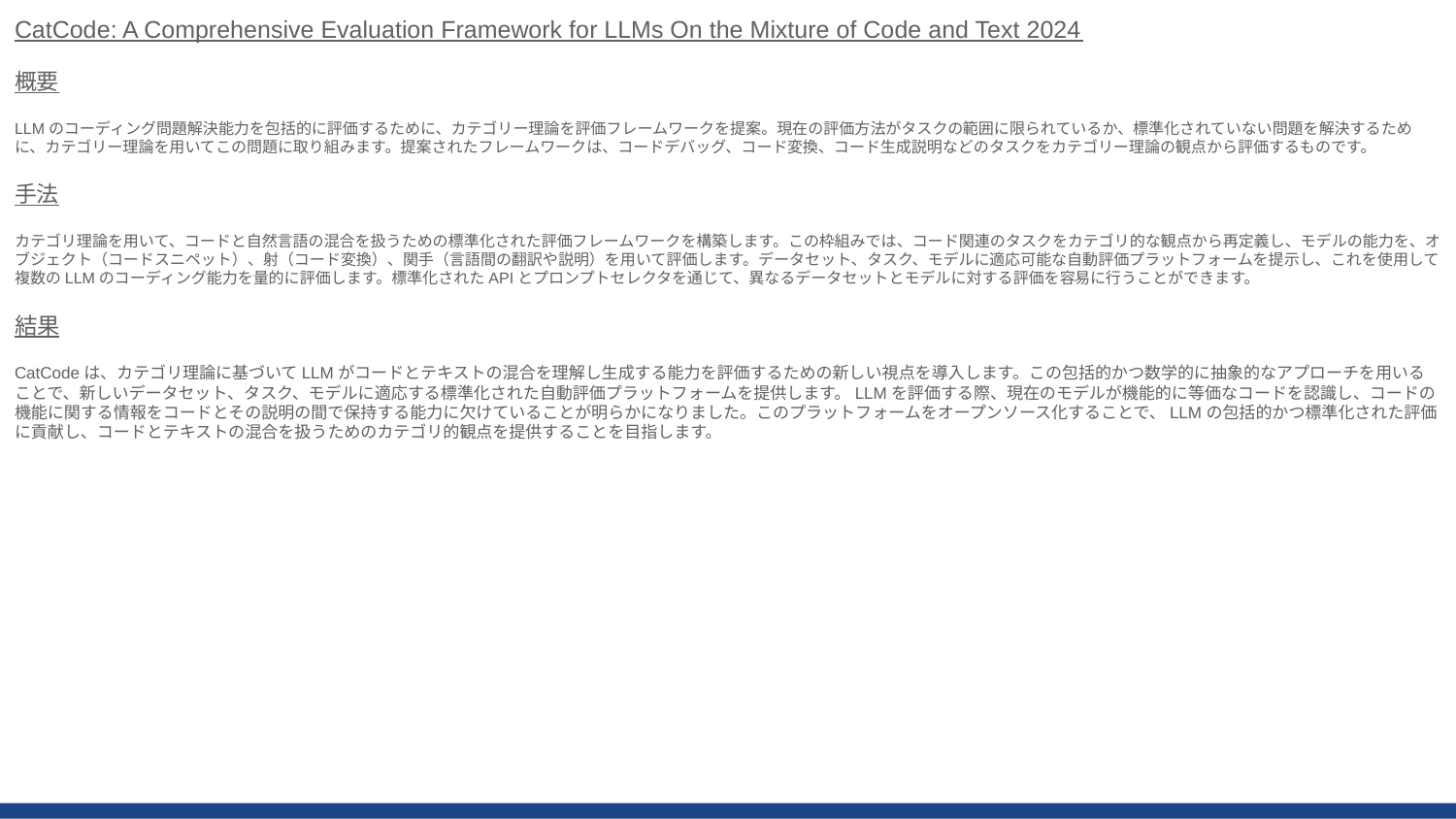

CatCode: A Comprehensive Evaluation Framework for LLMs On the Mixture of Code and Text 2024
概要
LLMのコーディング問題解決能力を包括的に評価するために、カテゴリー理論を評価フレームワークを提案。現在の評価方法がタスクの範囲に限られているか、標準化されていない問題を解決するために、カテゴリー理論を用いてこの問題に取り組みます。提案されたフレームワークは、コードデバッグ、コード変換、コード生成説明などのタスクをカテゴリー理論の観点から評価するものです。
手法
カテゴリ理論を用いて、コードと自然言語の混合を扱うための標準化された評価フレームワークを構築します。この枠組みでは、コード関連のタスクをカテゴリ的な観点から再定義し、モデルの能力を、オブジェクト（コードスニペット）、射（コード変換）、関手（言語間の翻訳や説明）を用いて評価します。データセット、タスク、モデルに適応可能な自動評価プラットフォームを提示し、これを使用して複数のLLMのコーディング能力を量的に評価します。標準化されたAPIとプロンプトセレクタを通じて、異なるデータセットとモデルに対する評価を容易に行うことができます。
結果
CatCodeは、カテゴリ理論に基づいてLLMがコードとテキストの混合を理解し生成する能力を評価するための新しい視点を導入します。この包括的かつ数学的に抽象的なアプローチを用いることで、新しいデータセット、タスク、モデルに適応する標準化された自動評価プラットフォームを提供します。LLMを評価する際、現在のモデルが機能的に等価なコードを認識し、コードの機能に関する情報をコードとその説明の間で保持する能力に欠けていることが明らかになりました。このプラットフォームをオープンソース化することで、LLMの包括的かつ標準化された評価に貢献し、コードとテキストの混合を扱うためのカテゴリ的観点を提供することを目指します。